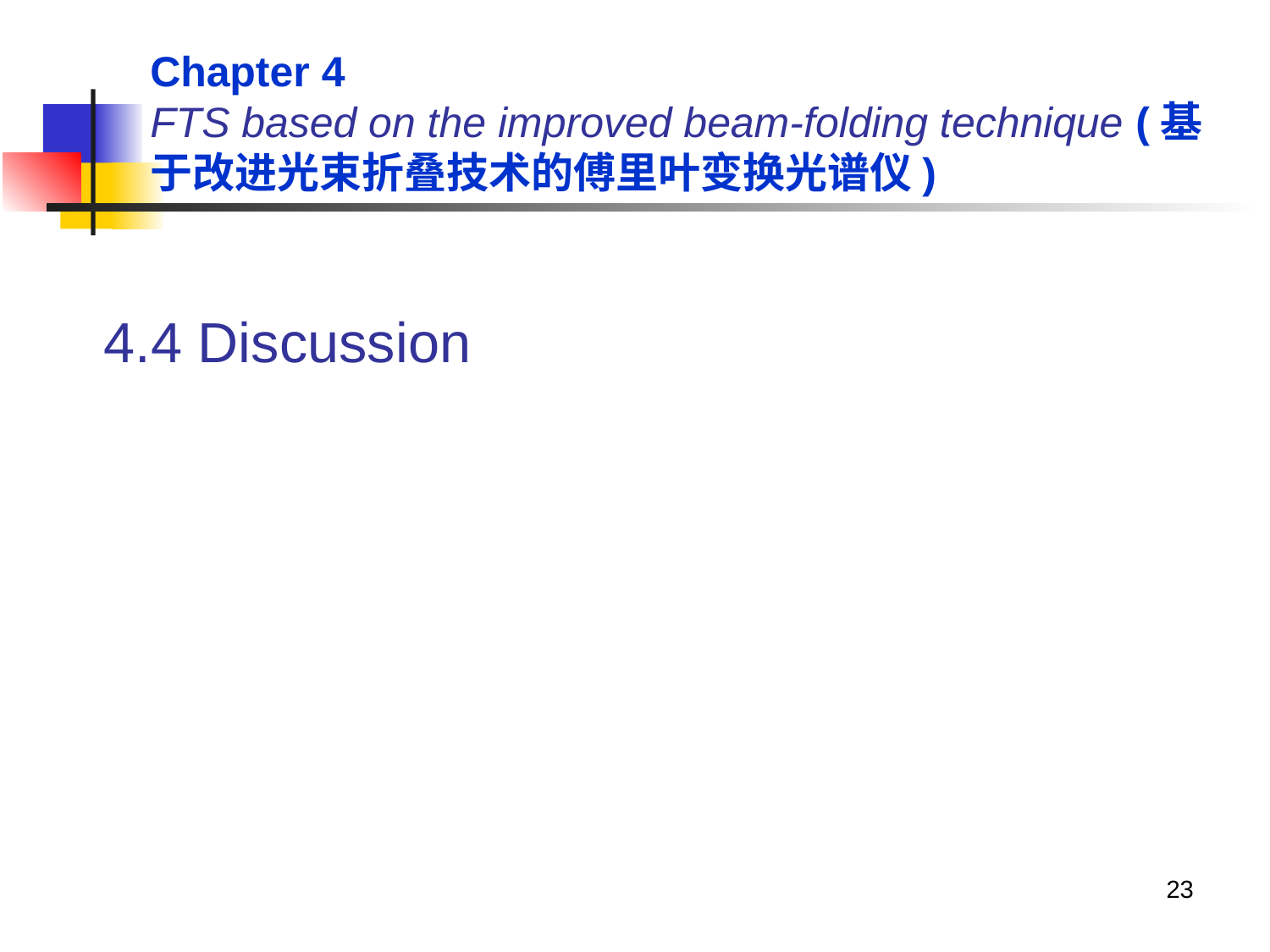

Chapter 4
FTS based on the improved beam-folding technique (基于改进光束折叠技术的傅里叶变换光谱仪)

4.4 Discussion
23